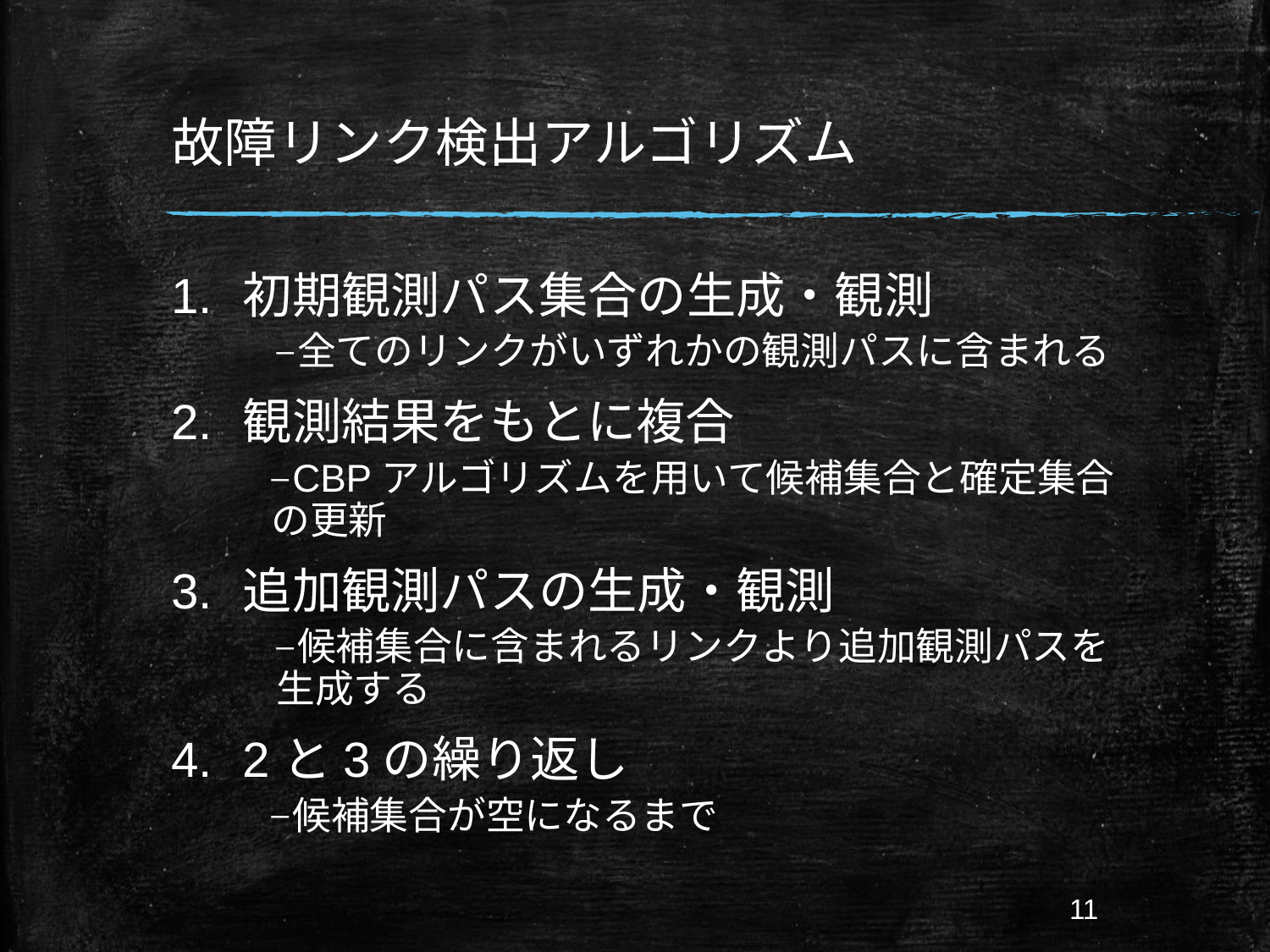

# 故障リンク検出アルゴリズム
初期観測パス集合の生成・観測
全てのリンクがいずれかの観測パスに含まれる
観測結果をもとに複合
CBPアルゴリズムを用いて候補集合と確定集合の更新
追加観測パスの生成・観測
候補集合に含まれるリンクより追加観測パスを生成する
2と3の繰り返し
候補集合が空になるまで
11